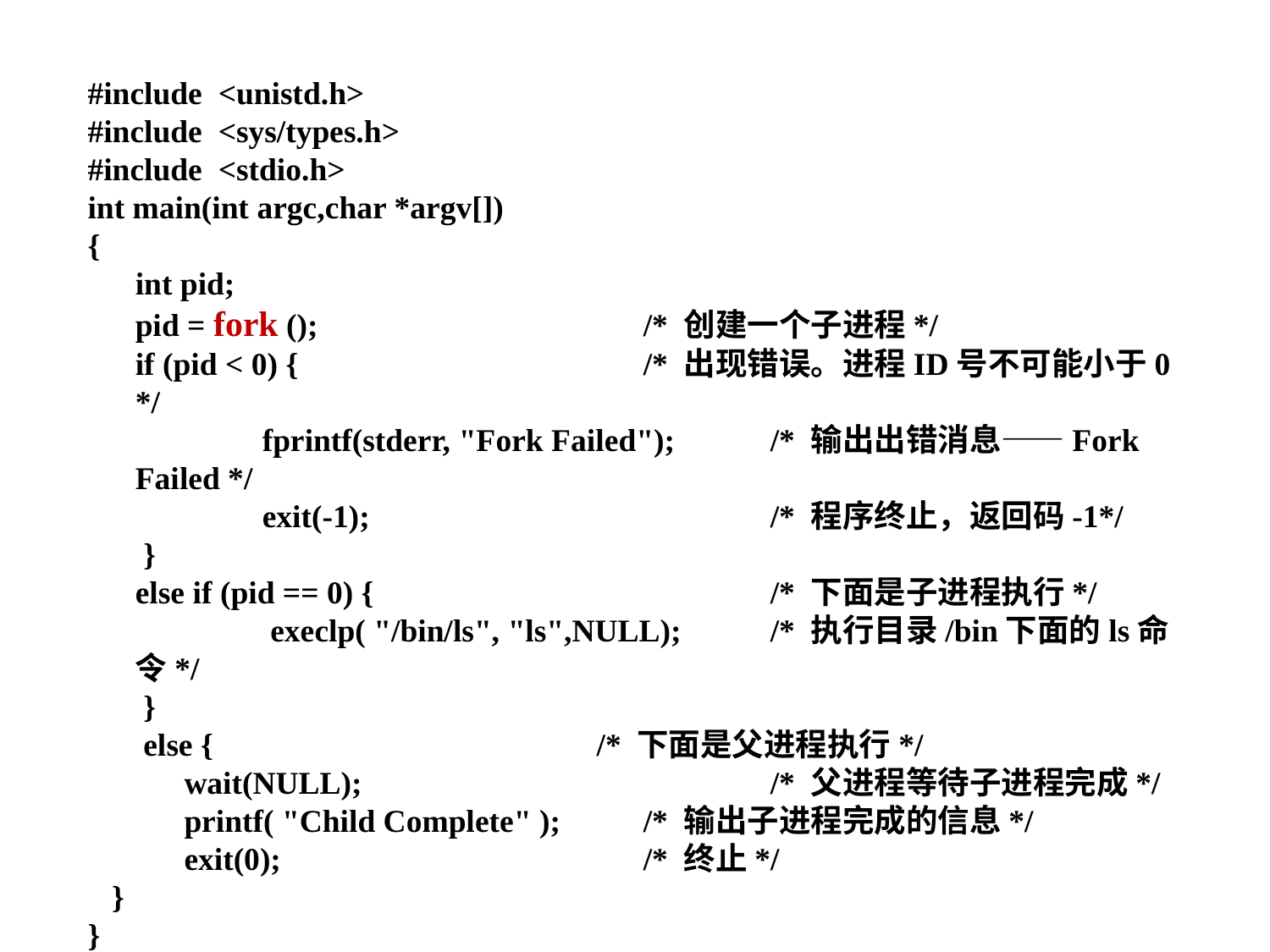

#include  <unistd.h>
#include  <sys/types.h>
#include  <stdio.h>
int main(int argc,char *argv[])
{
	int pid;
	pid = fork ();      			/* 创建一个子进程*/
	if (pid < 0) {      			/* 出现错误。进程ID号不可能小于0 */
		fprintf(stderr, "Fork Failed");    	/* 输出出错消息——Fork Failed */
		exit(-1);      			/* 程序终止，返回码-1*/
	 }
	else if (pid == 0) {     			/* 下面是子进程执行*/
		 execlp( "/bin/ls", "ls",NULL);   	/* 执行目录/bin下面的ls命令*/
	 }
	 else {             		          /* 下面是父进程执行*/
            wait(NULL);       			/* 父进程等待子进程完成*/
            printf( "Child Complete" );       	/* 输出子进程完成的信息*/
            exit(0);       			/* 终止*/
   }
}